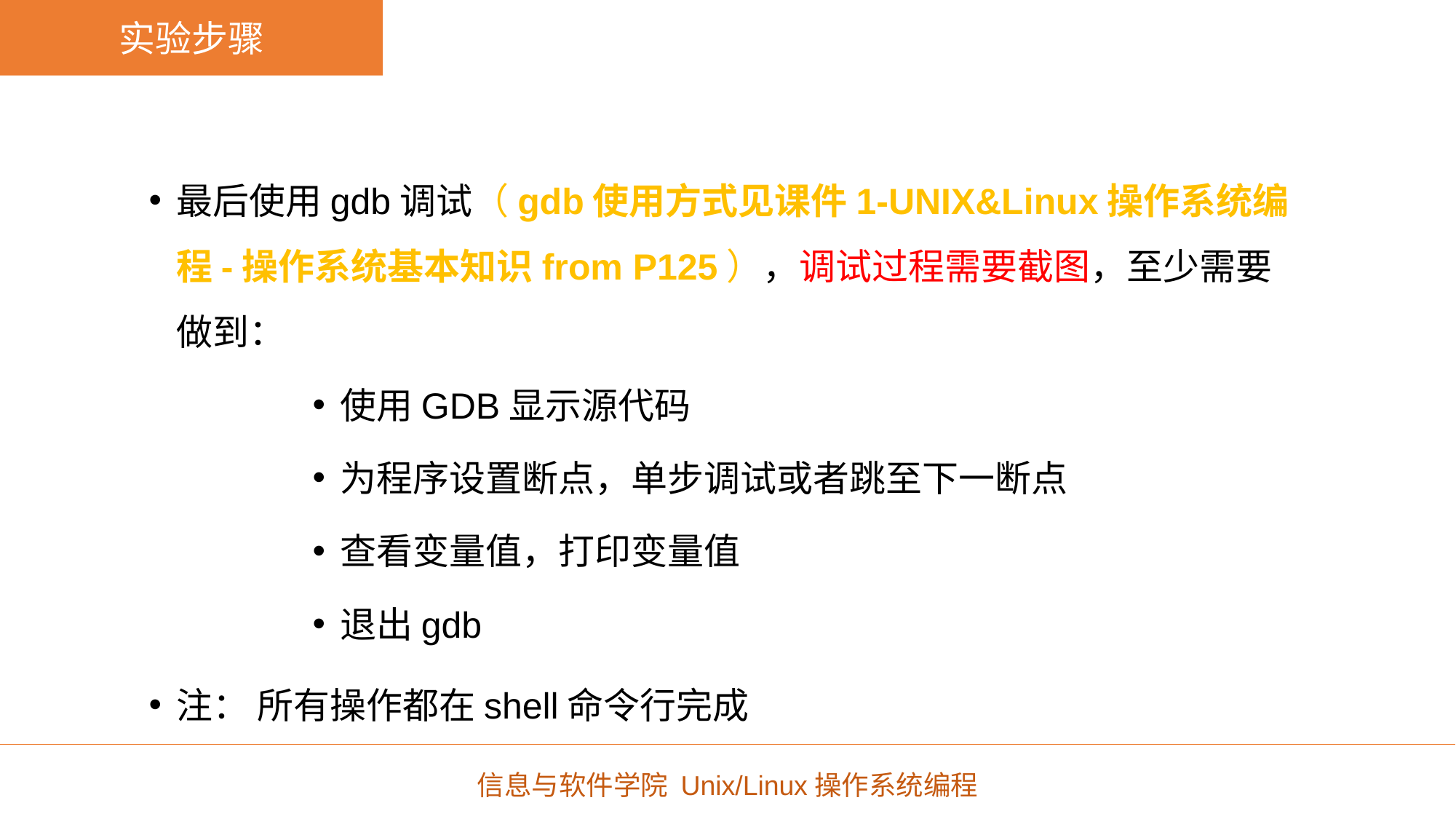

实验步骤
最后使用gdb调试（gdb使用方式见课件1-UNIX&Linux操作系统编程-操作系统基本知识from P125），调试过程需要截图，至少需要做到：
使用GDB显示源代码
为程序设置断点，单步调试或者跳至下一断点
查看变量值，打印变量值
退出gdb
注： 所有操作都在shell命令行完成

信息与软件学院 Unix/Linux操作系统编程